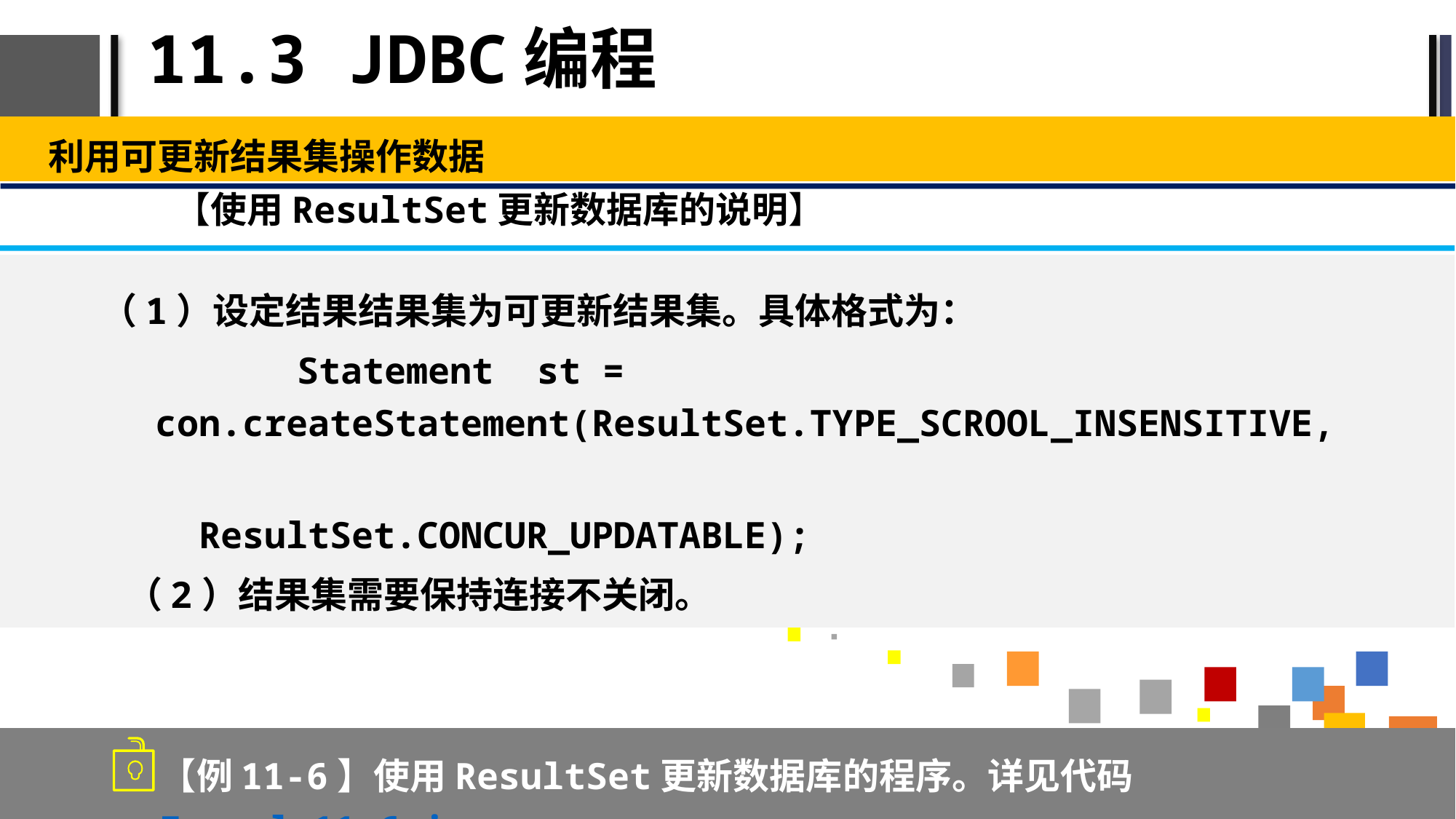

# 11.3 JDBC编程

利用可更新结果集操作数据
【使用ResultSet更新数据库的说明】

（1）设定结果结果集为可更新结果集。具体格式为：
         Statement  st = con.createStatement(ResultSet.TYPE_SCROOL_INSENSITIVE,
                                                            ResultSet.CONCUR_UPDATABLE);
  （2）结果集需要保持连接不关闭。

【例11-6】使用ResultSet更新数据库的程序。详见代码Example11_6.java